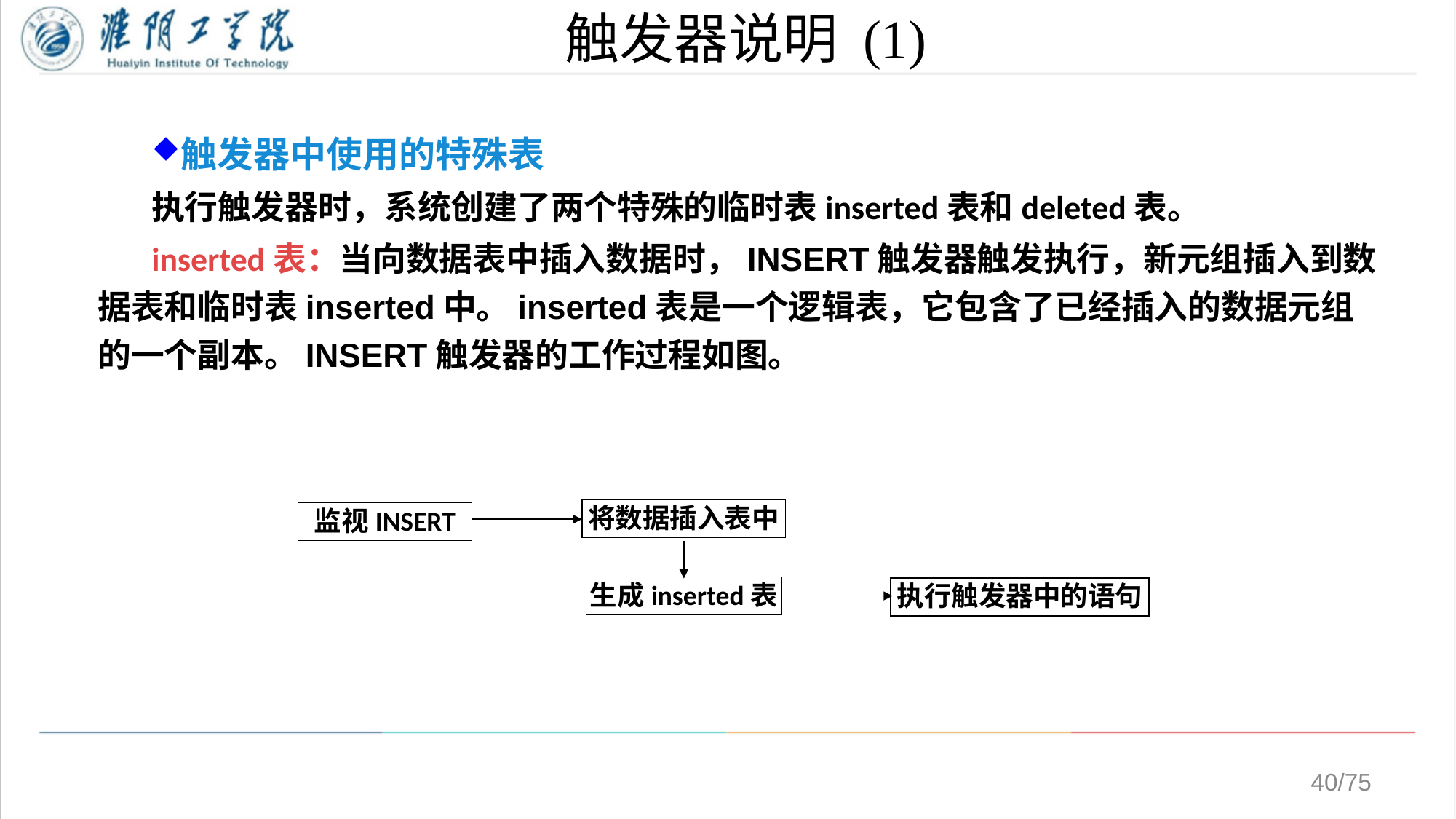

触发器说明 (1)
触发器中使用的特殊表
执行触发器时，系统创建了两个特殊的临时表inserted表和deleted表。
inserted表：当向数据表中插入数据时，INSERT触发器触发执行，新元组插入到数据表和临时表inserted中。inserted表是一个逻辑表，它包含了已经插入的数据元组的一个副本。INSERT触发器的工作过程如图。
将数据插入表中
监视INSERT
生成inserted表
执行触发器中的语句

40/75